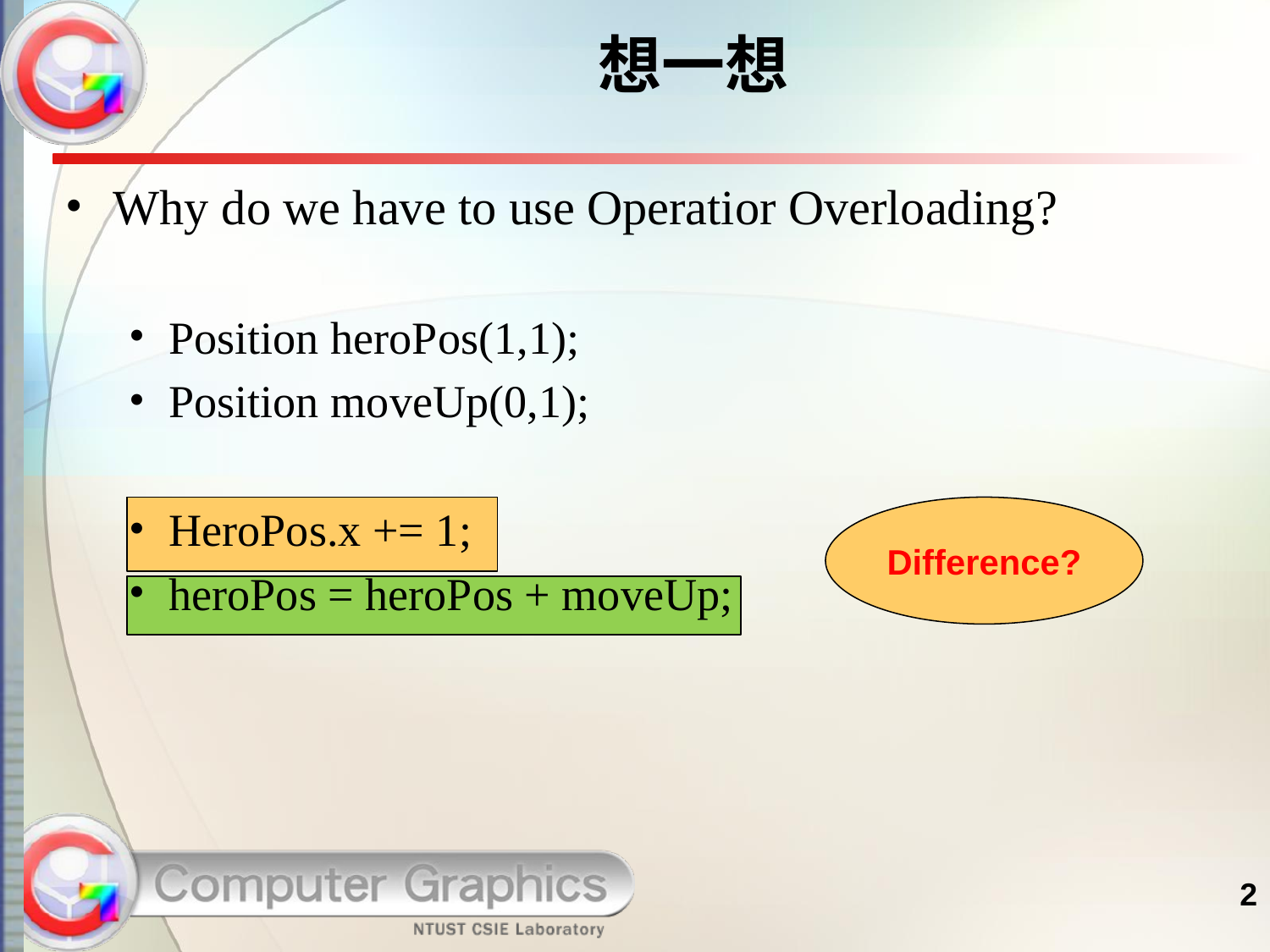

# 想一想
Why do we have to use Operatior Overloading?

Position heroPos(1,1);
Position moveUp(0,1);

HeroPos.x += 1;
heroPos = heroPos + moveUp;

Difference?

2